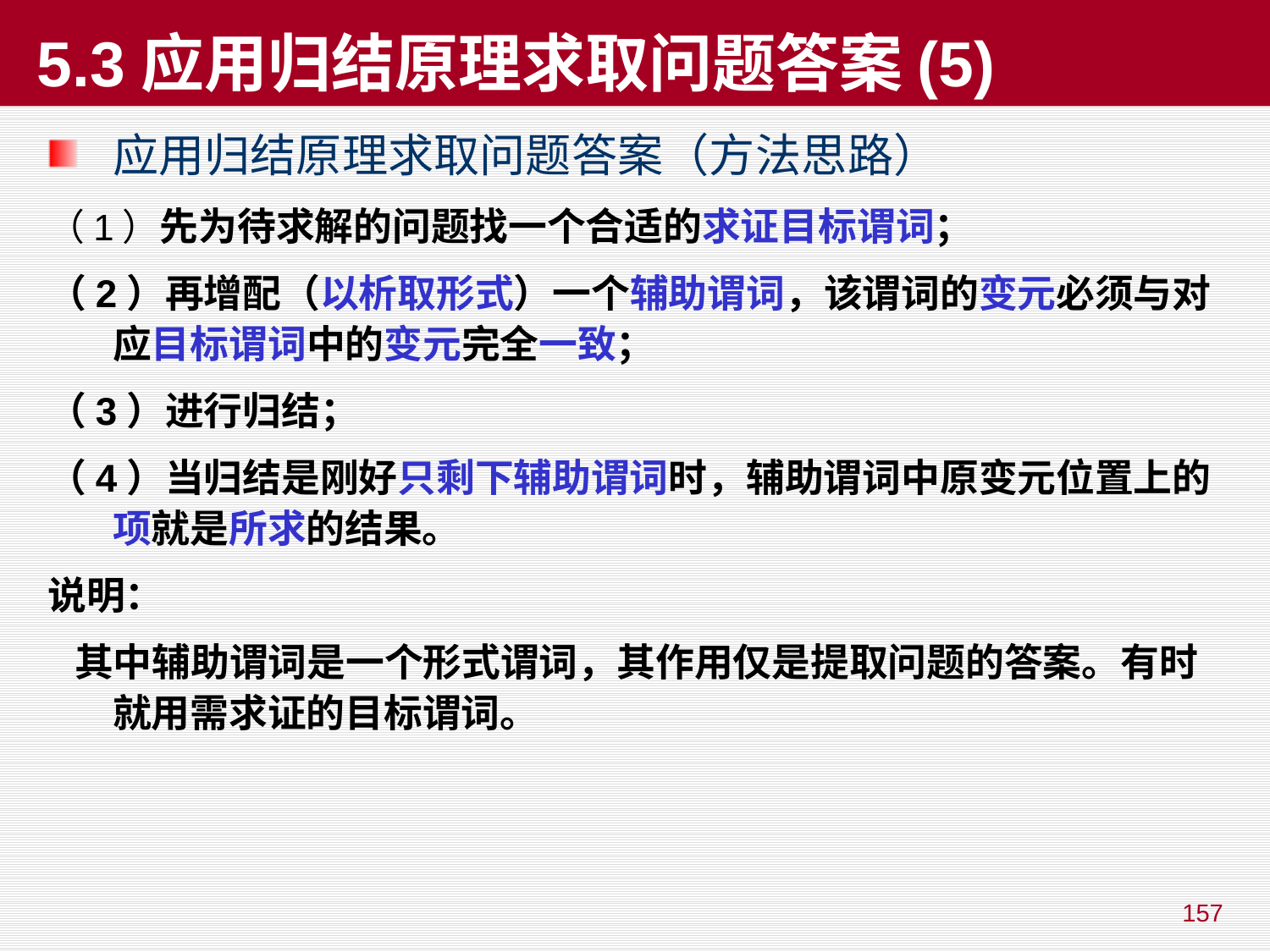

# 5.3应用归结原理求取问题答案(5)
应用归结原理求取问题答案（方法思路）
（1）先为待求解的问题找一个合适的求证目标谓词；
（2）再增配（以析取形式）一个辅助谓词，该谓词的变元必须与对应目标谓词中的变元完全一致；
（3）进行归结；
（4）当归结是刚好只剩下辅助谓词时，辅助谓词中原变元位置上的项就是所求的结果。
说明：
  其中辅助谓词是一个形式谓词，其作用仅是提取问题的答案。有时就用需求证的目标谓词。

157